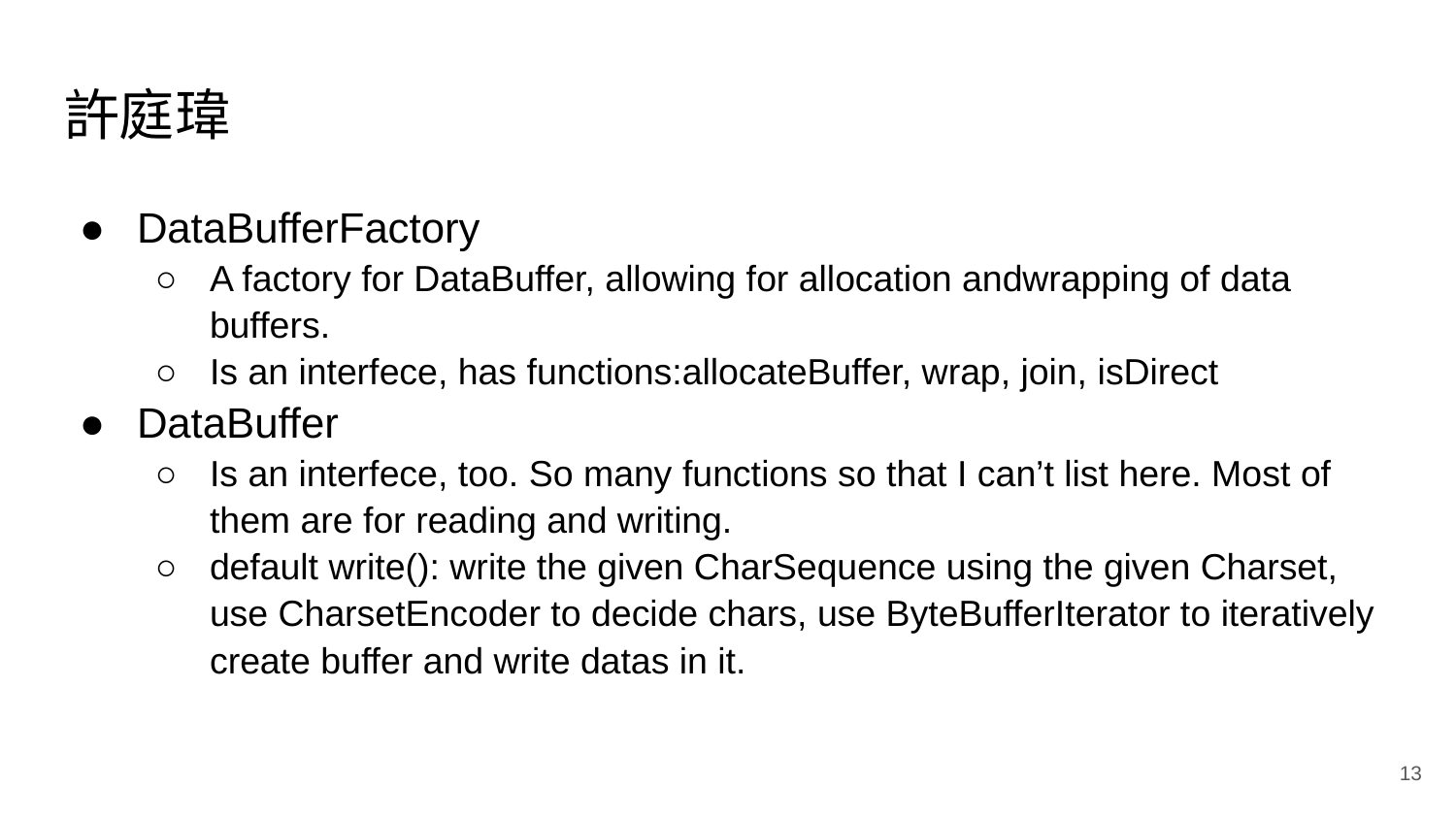

# 許庭瑋
DataBufferFactory
A factory for DataBuffer, allowing for allocation andwrapping of data buffers.
Is an interfece, has functions:allocateBuffer, wrap, join, isDirect
DataBuffer
Is an interfece, too. So many functions so that I can’t list here. Most of them are for reading and writing.
default write(): write the given CharSequence using the given Charset, use CharsetEncoder to decide chars, use ByteBufferIterator to iteratively create buffer and write datas in it.
13